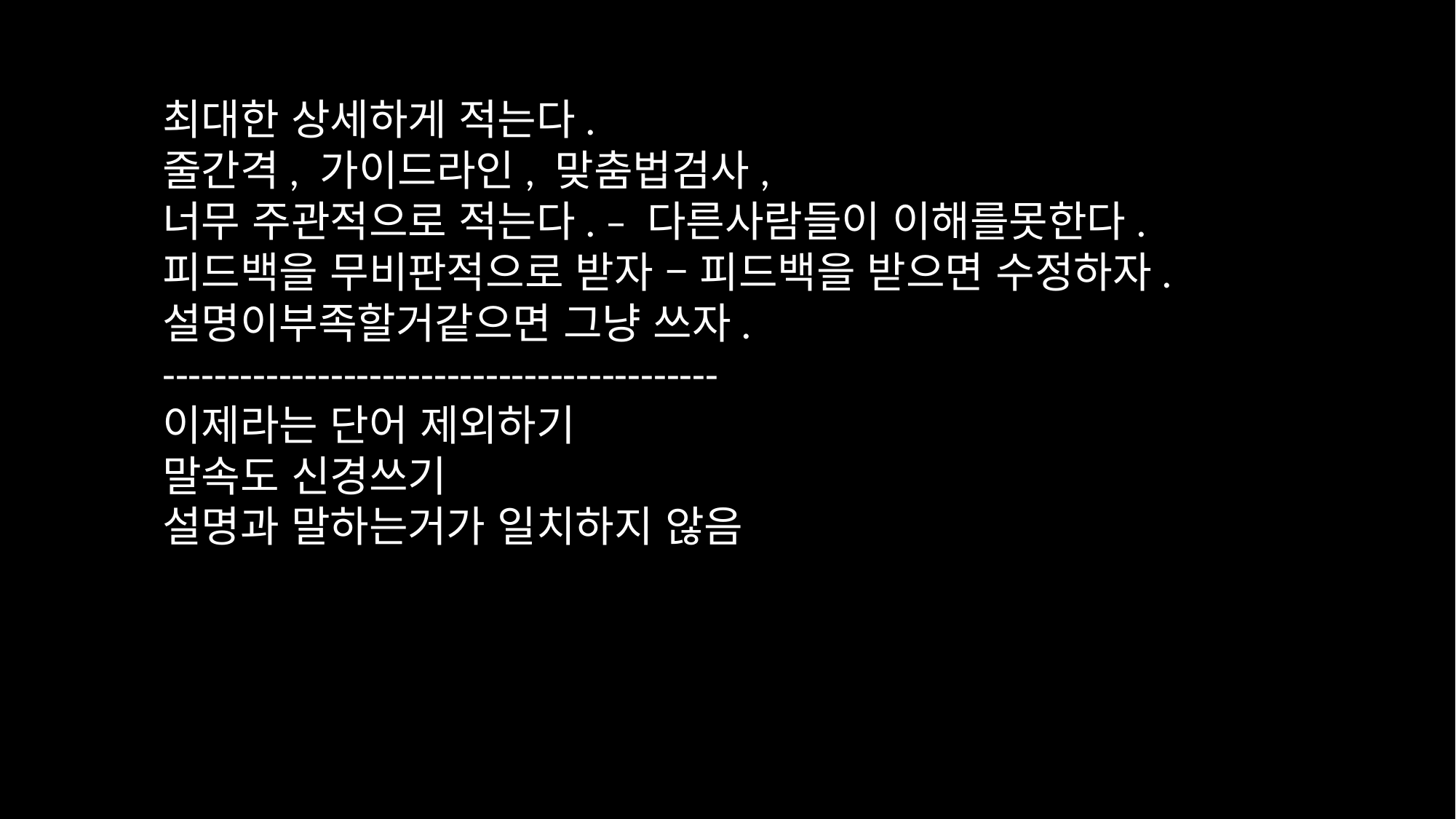

최대한 상세하게 적는다.
줄간격, 가이드라인, 맞춤법검사,
너무 주관적으로 적는다. – 다른사람들이 이해를못한다.
피드백을 무비판적으로 받자 – 피드백을 받으면 수정하자.
설명이부족할거같으면 그냥 쓰자.
-------------------------------------------
이제라는 단어 제외하기
말속도 신경쓰기
설명과 말하는거가 일치하지 않음